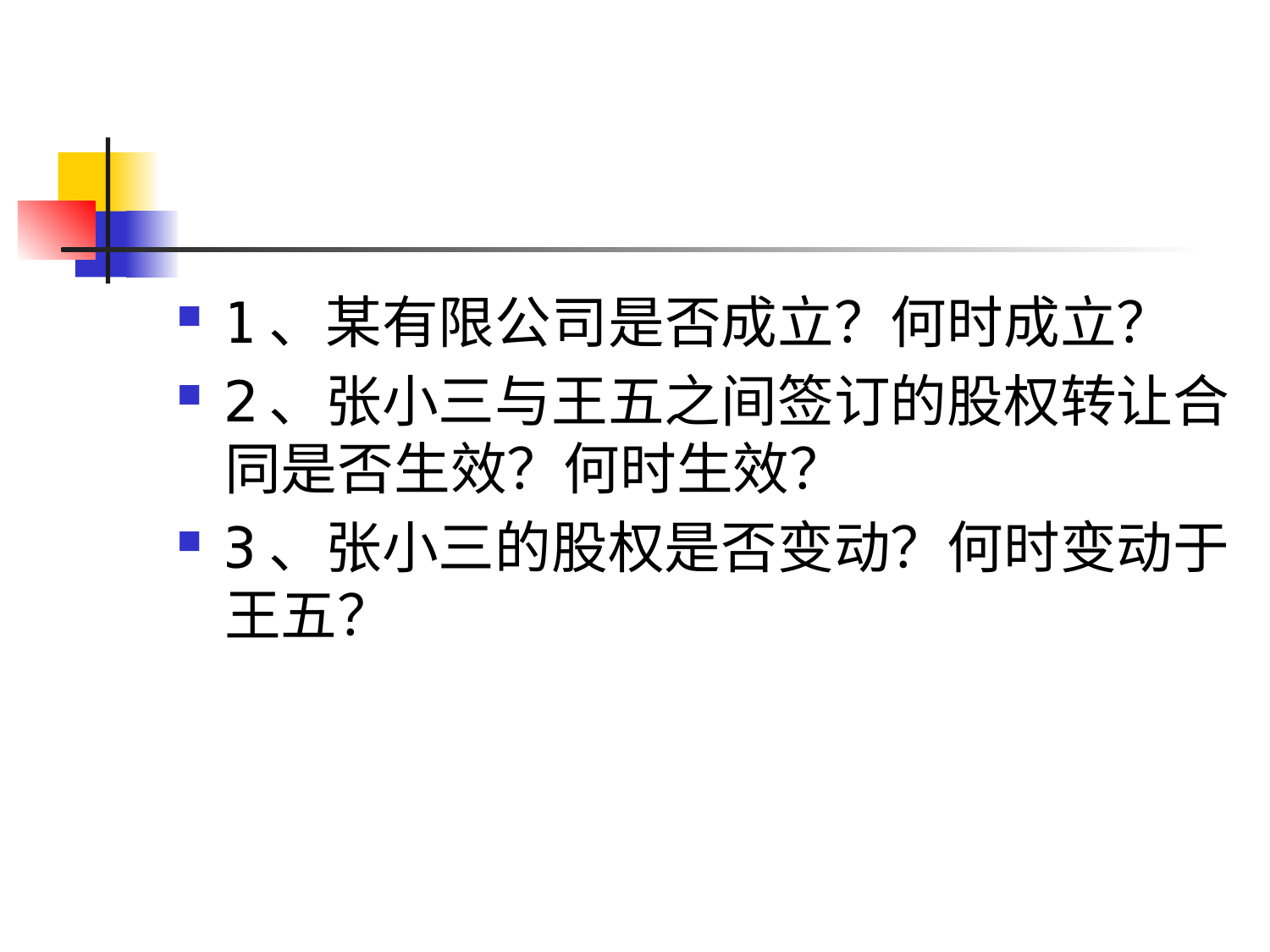

#
1、某有限公司是否成立？何时成立？
2、张小三与王五之间签订的股权转让合同是否生效？何时生效？
3、张小三的股权是否变动？何时变动于王五？